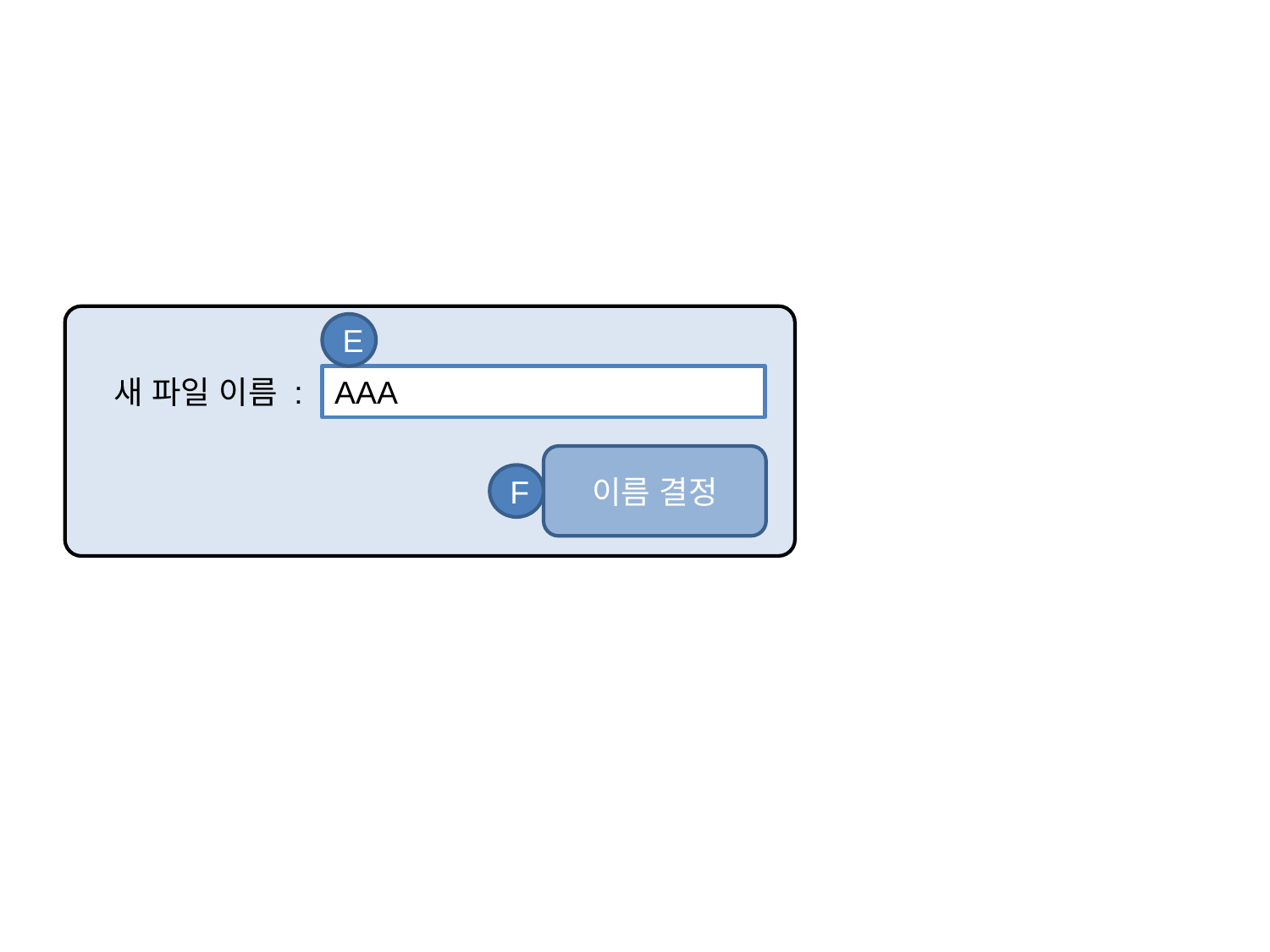

E
새 파일 이름 :
AAA
이름 결정
F